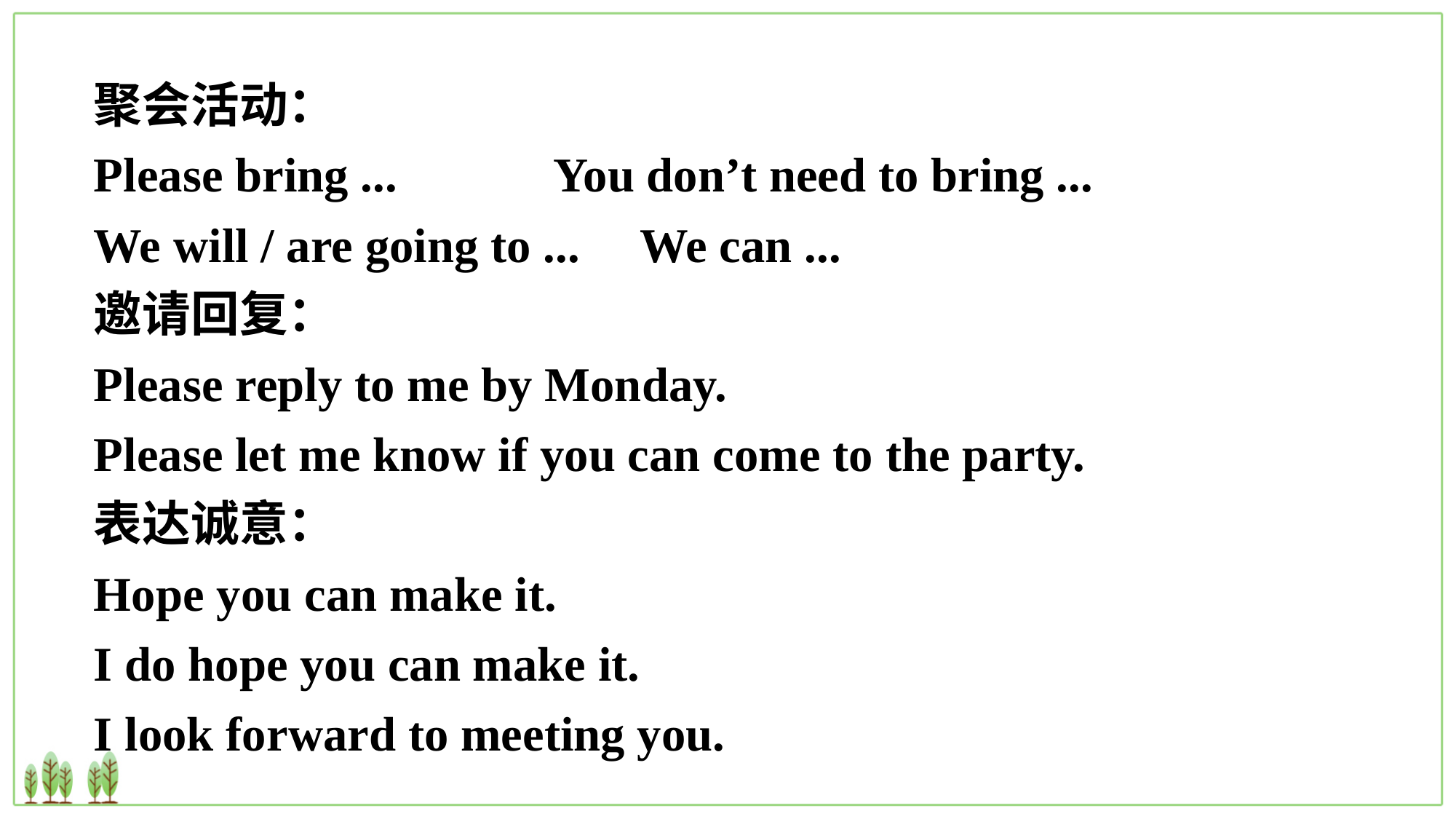

聚会活动：
Please bring ...             You don’t need to bring ...
We will / are going to ...     We can ...
邀请回复：
Please reply to me by Monday.
Please let me know if you can come to the party.
表达诚意：
Hope you can make it.
I do hope you can make it.
I look forward to meeting you.